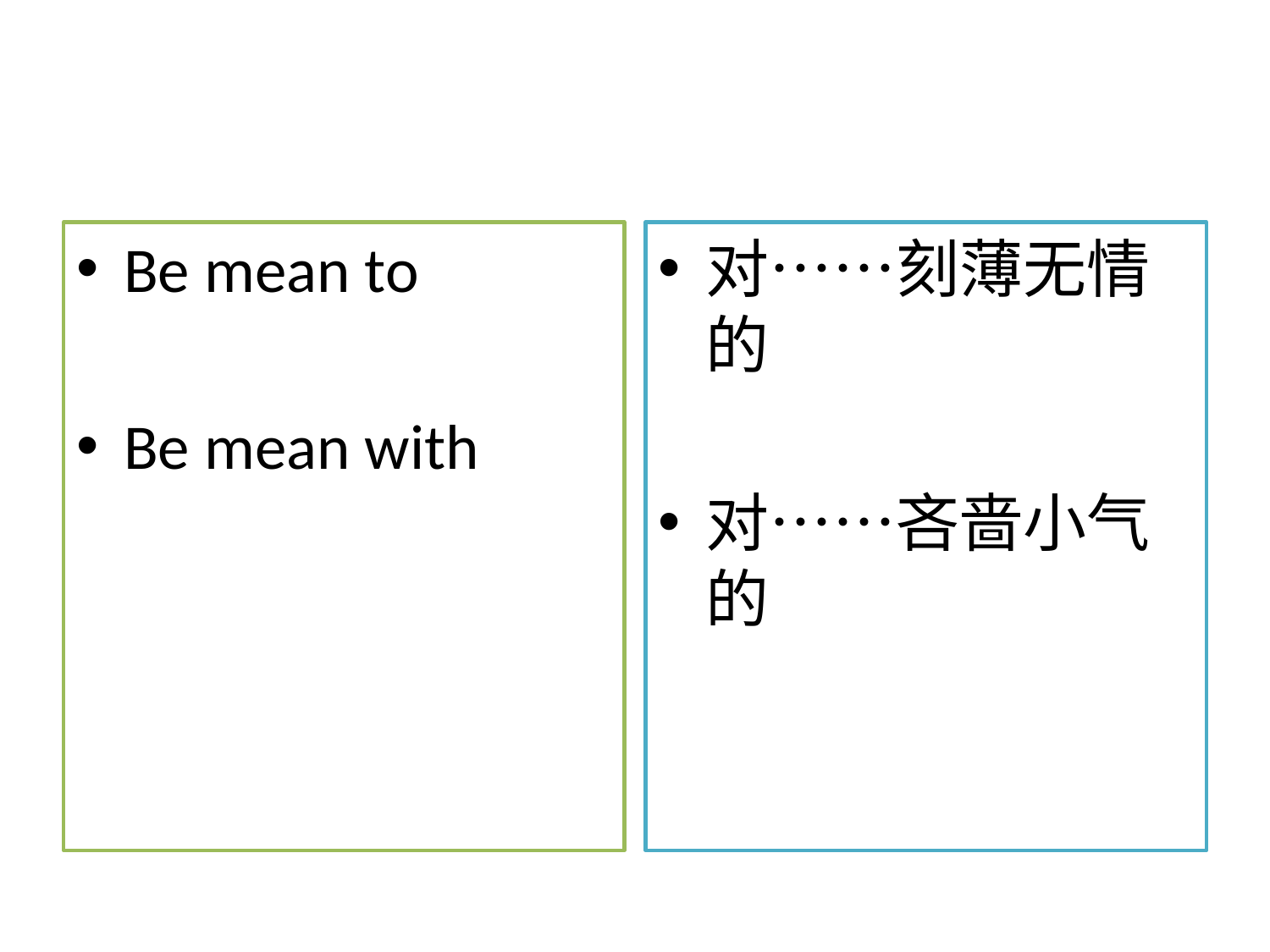

#
Be mean to

Be mean with
对……刻薄无情的

对……吝啬小气的